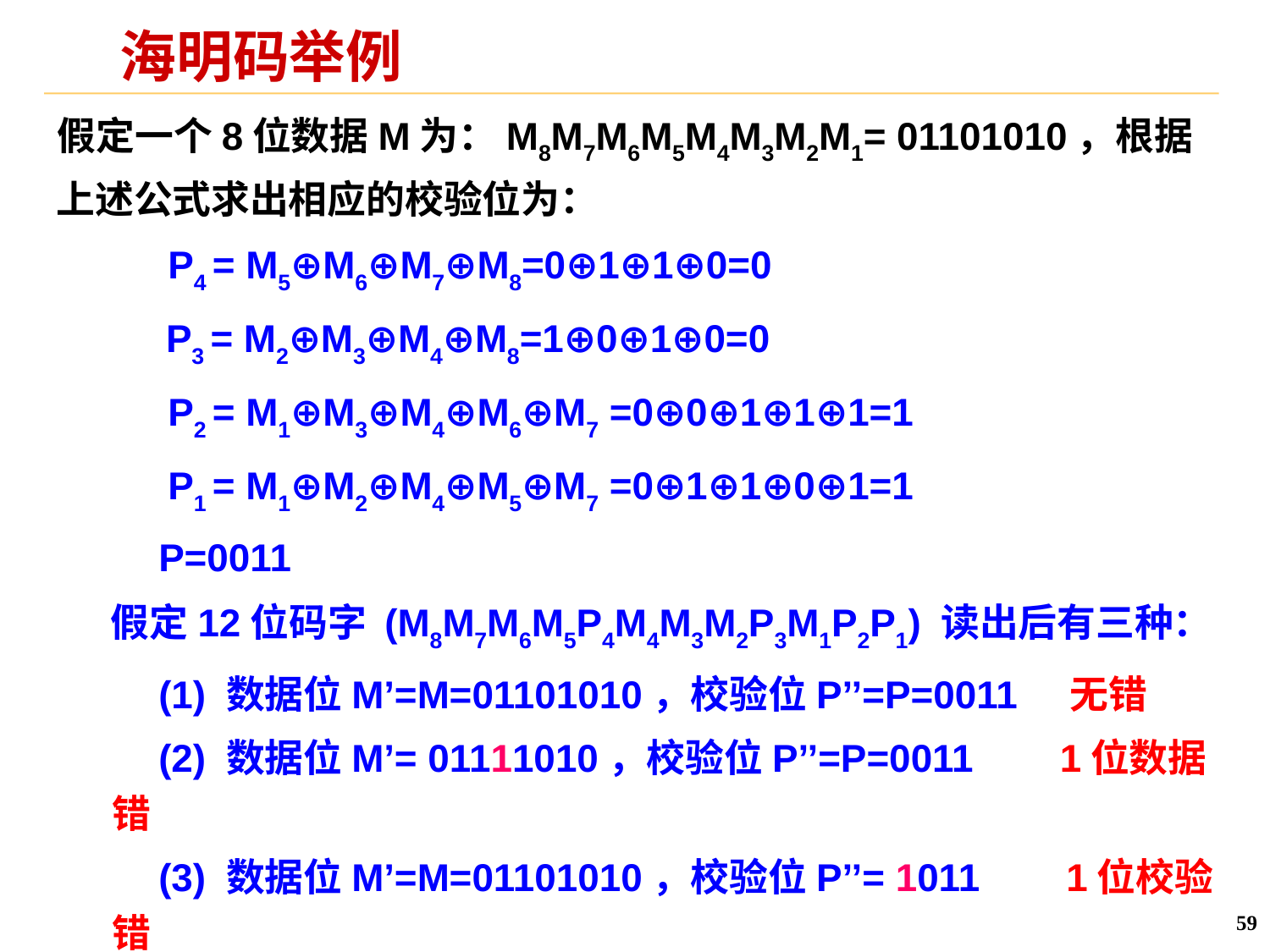

# 海明码举例
     假定一个8位数据M为：M8M7M6M5M4M3M2M1= 01101010，根据上述公式求出相应的校验位为：
　　 P4 = M5⊕M6⊕M7⊕M8=0⊕1⊕1⊕0=0
 	     P3 = M2⊕M3⊕M4⊕M8=1⊕0⊕1⊕0=0
　　 P2 = M1⊕M3⊕M4⊕M6⊕M7 =0⊕0⊕1⊕1⊕1=1
　　 P1 = M1⊕M2⊕M4⊕M5⊕M7 =0⊕1⊕1⊕0⊕1=1
        P=0011
　假定12位码字 (M8M7M6M5P4M4M3M2P3M1P2P1) 读出后有三种：
        (1) 数据位M’=M=01101010，校验位P’’=P=0011    无错
        (2) 数据位M’= 01111010，校验位P’’=P=0011        1位数据错
        (3) 数据位M’=M=01101010，校验位P’’= 1011        1位校验错
　要求分别考察每种情况的故障字。
59